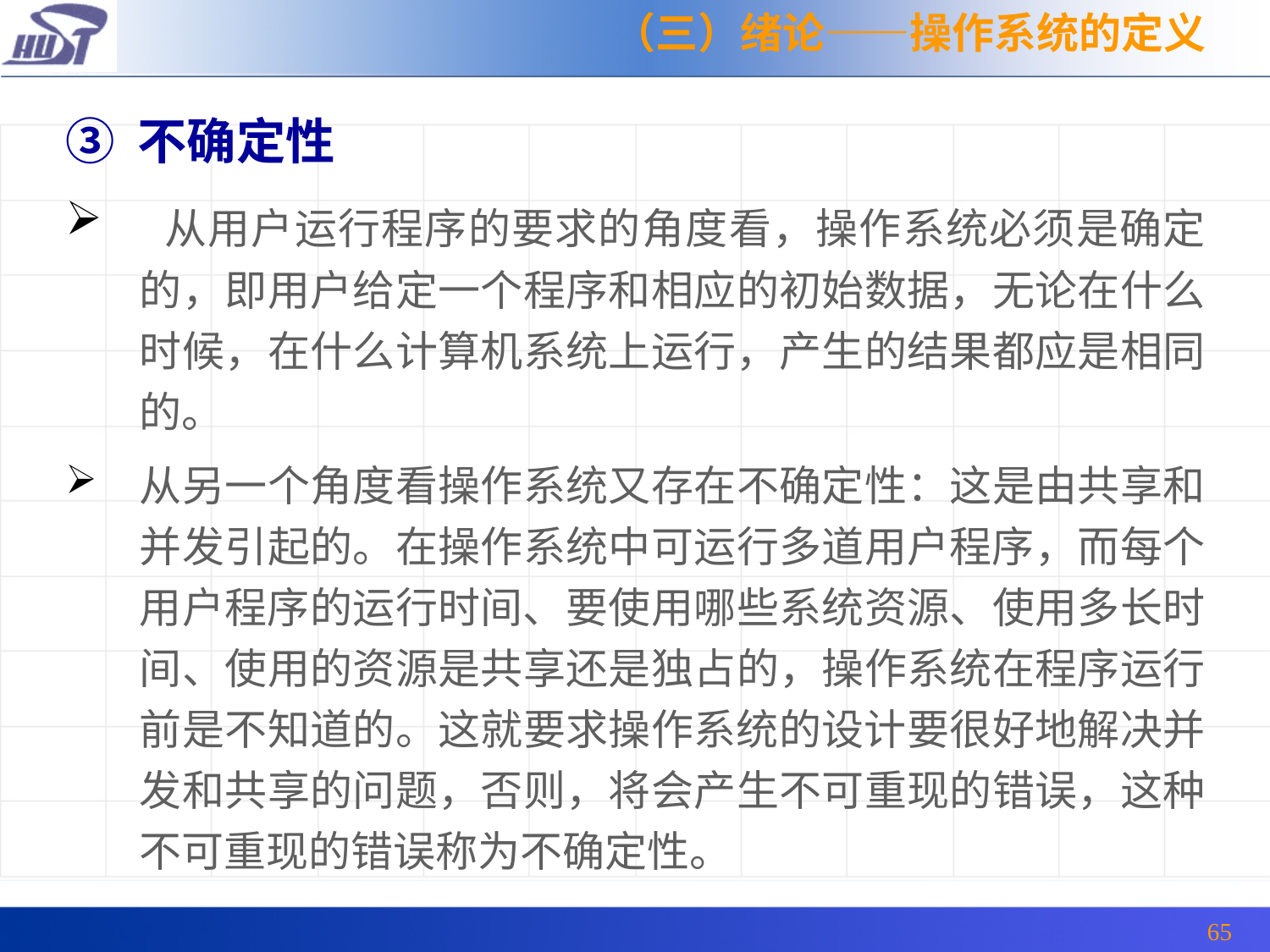

（三）绪论——操作系统的定义
③ 不确定性
 从用户运行程序的要求的角度看，操作系统必须是确定的，即用户给定一个程序和相应的初始数据，无论在什么时候，在什么计算机系统上运行，产生的结果都应是相同的。
从另一个角度看操作系统又存在不确定性：这是由共享和并发引起的。在操作系统中可运行多道用户程序，而每个用户程序的运行时间、要使用哪些系统资源、使用多长时间、使用的资源是共享还是独占的，操作系统在程序运行前是不知道的。这就要求操作系统的设计要很好地解决并发和共享的问题，否则，将会产生不可重现的错误，这种不可重现的错误称为不确定性。
65